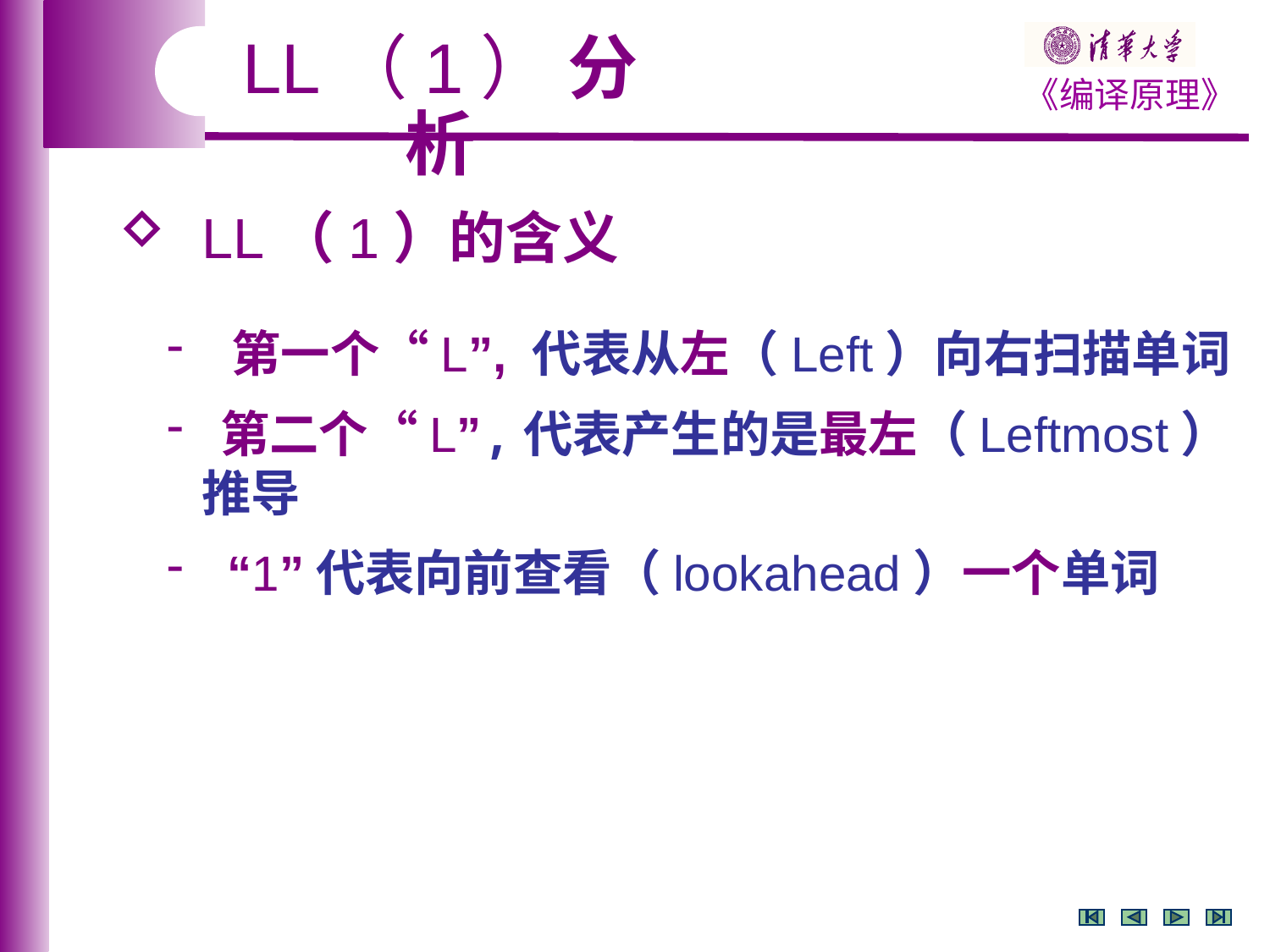

LL（1） 分析
 LL（1）的含义
  第一个“L”, 代表从左（Left）向右扫描单词

 第二个“L”,代表产生的是最左（Leftmost）
  推导

 “1”代表向前查看（lookahead）一个单词